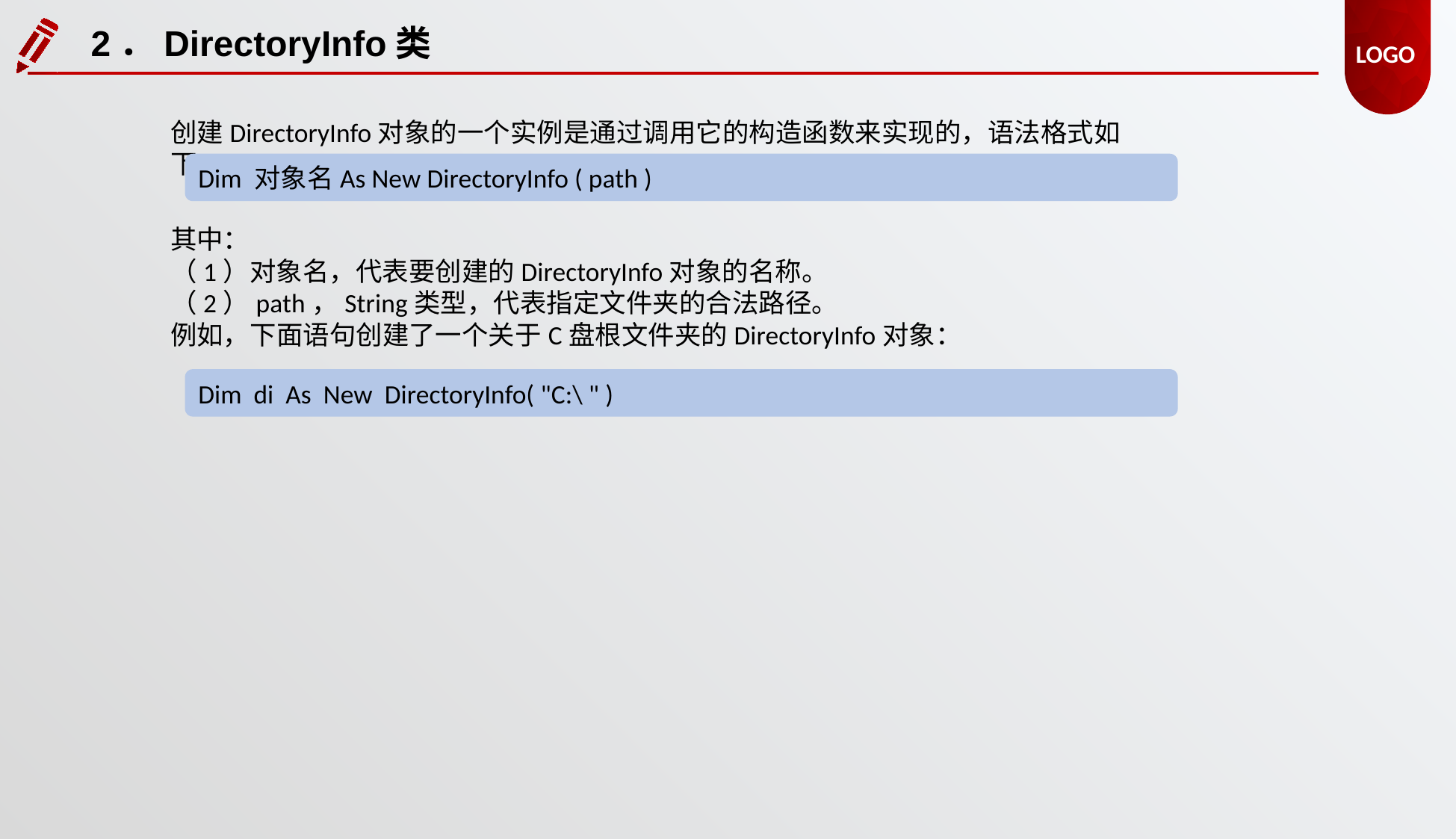

2．DirectoryInfo类
创建DirectoryInfo对象的一个实例是通过调用它的构造函数来实现的，语法格式如下：
Dim 对象名As New DirectoryInfo ( path )
其中：
（1）对象名，代表要创建的DirectoryInfo对象的名称。
（2）path，String类型，代表指定文件夹的合法路径。
例如，下面语句创建了一个关于C盘根文件夹的DirectoryInfo对象：
Dim  di  As  New  DirectoryInfo( "C:\ " )